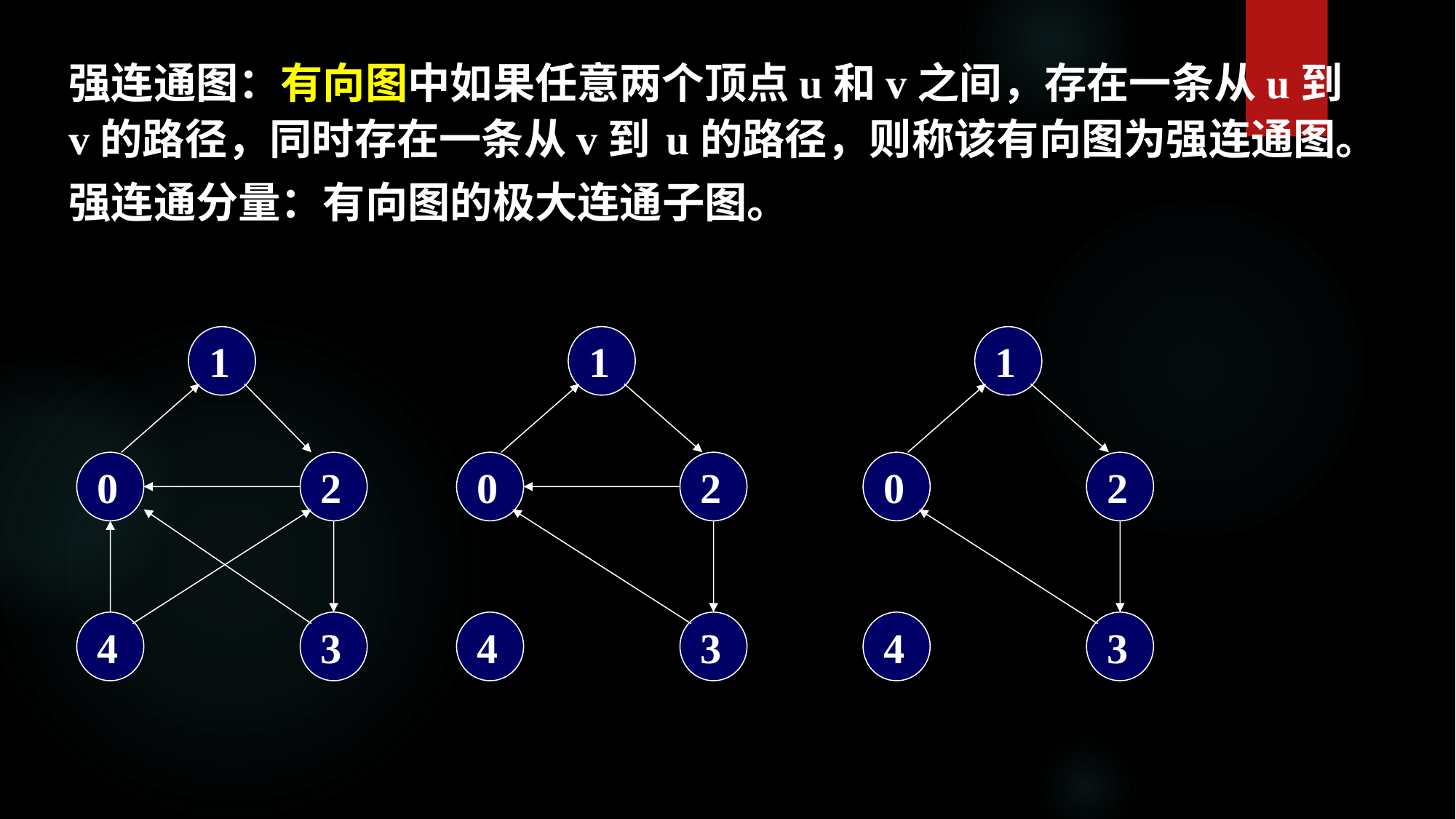

强连通图：有向图中如果任意两个顶点u和v之间，存在一条从u到v的路径，同时存在一条从v到 u的路径，则称该有向图为强连通图。
强连通分量：有向图的极大连通子图。
1
1
1

0
2
0
2
0
2

4
3
4
3
4
3